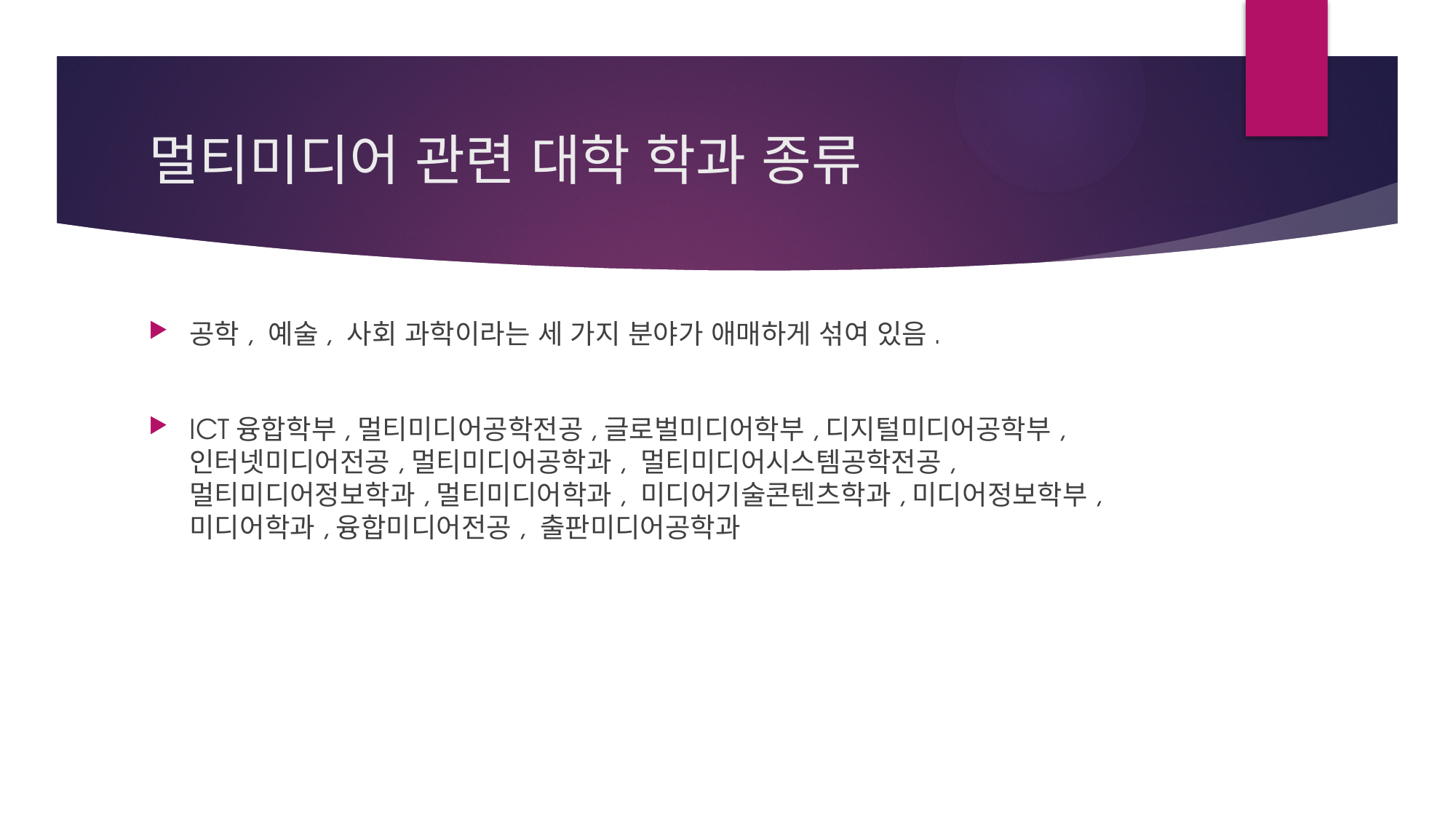

# 멀티미디어 관련 대학 학과 종류
공학, 예술, 사회 과학이라는 세 가지 분야가 애매하게 섞여 있음.

ICT융합학부,멀티미디어공학전공,글로벌미디어학부,디지털미디어공학부, 인터넷미디어전공,멀티미디어공학과, 멀티미디어시스템공학전공, 멀티미디어정보학과,멀티미디어학과, 미디어기술콘텐츠학과,미디어정보학부,미디어학과,융합미디어전공, 출판미디어공학과